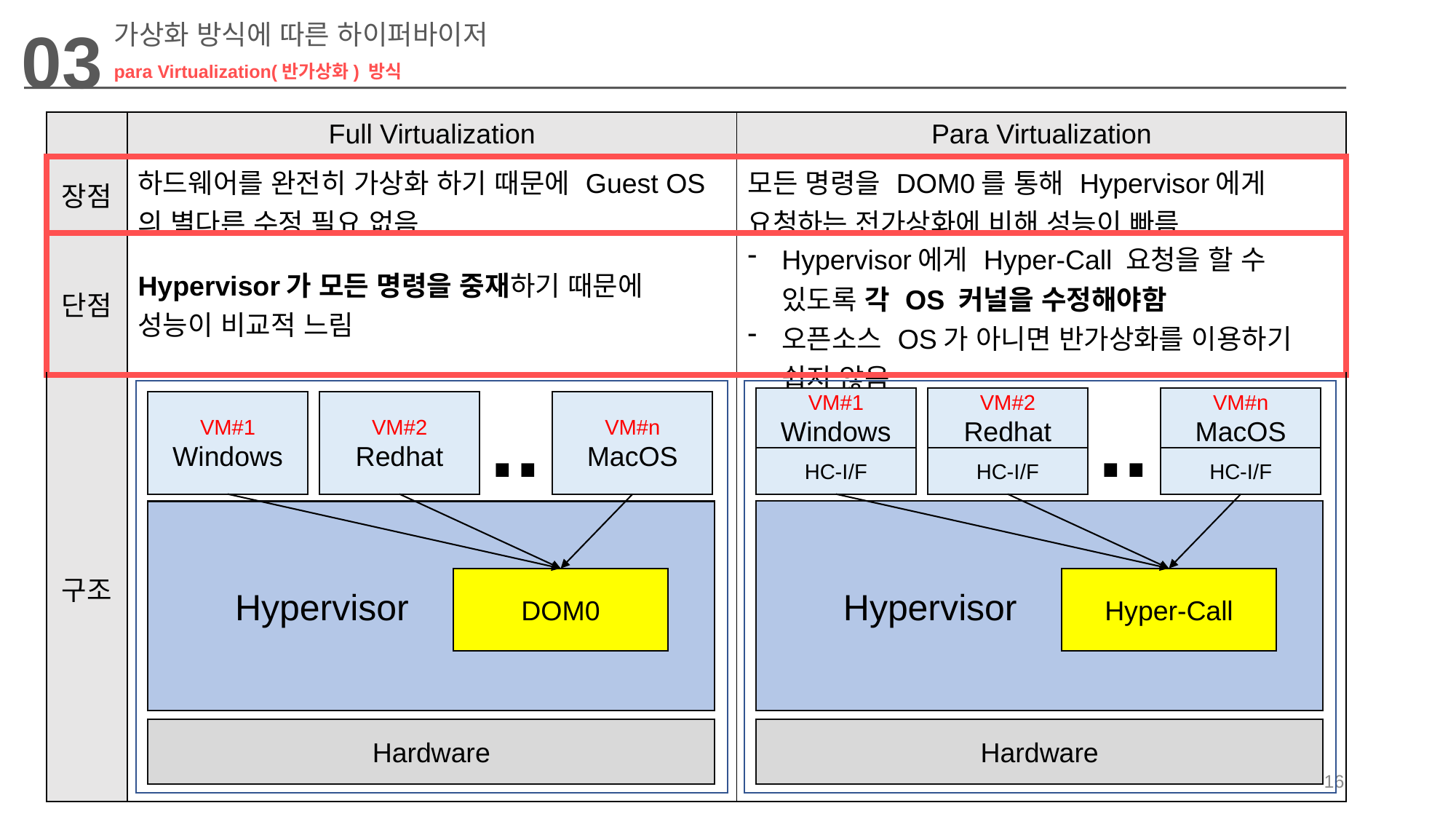

03
가상화 방식에 따른 하이퍼바이저
para Virtualization(반가상화) 방식

|  | Full Virtualization | Para Virtualization |
| --- | --- | --- |
| 장점 | 하드웨어를 완전히 가상화 하기 때문에 Guest OS의 별다른 수정 필요 없음 | 모든 명령을 DOM0를 통해 Hypervisor에게 요청하는 전가상화에 비해 성능이 빠름 |
| 단점 | Hypervisor가 모든 명령을 중재하기 때문에 성능이 비교적 느림 | Hypervisor에게 Hyper-Call 요청을 할 수 있도록 각 OS 커널을 수정해야함 오픈소스 OS가 아니면 반가상화를 이용하기 쉽지 않음 |
| 구조 |  |  |

..
VM#1
Windows
VM#2
Redhat
VM#n
MacOS
HC-I/F
HC-I/F
HC-I/F
          Hypervisor
Hyper-Call
Hardware
OS

..
VM#1
Windows
VM#2
Redhat
VM#n
MacOS
          Hypervisor
DOM0
Hardware
OS
16